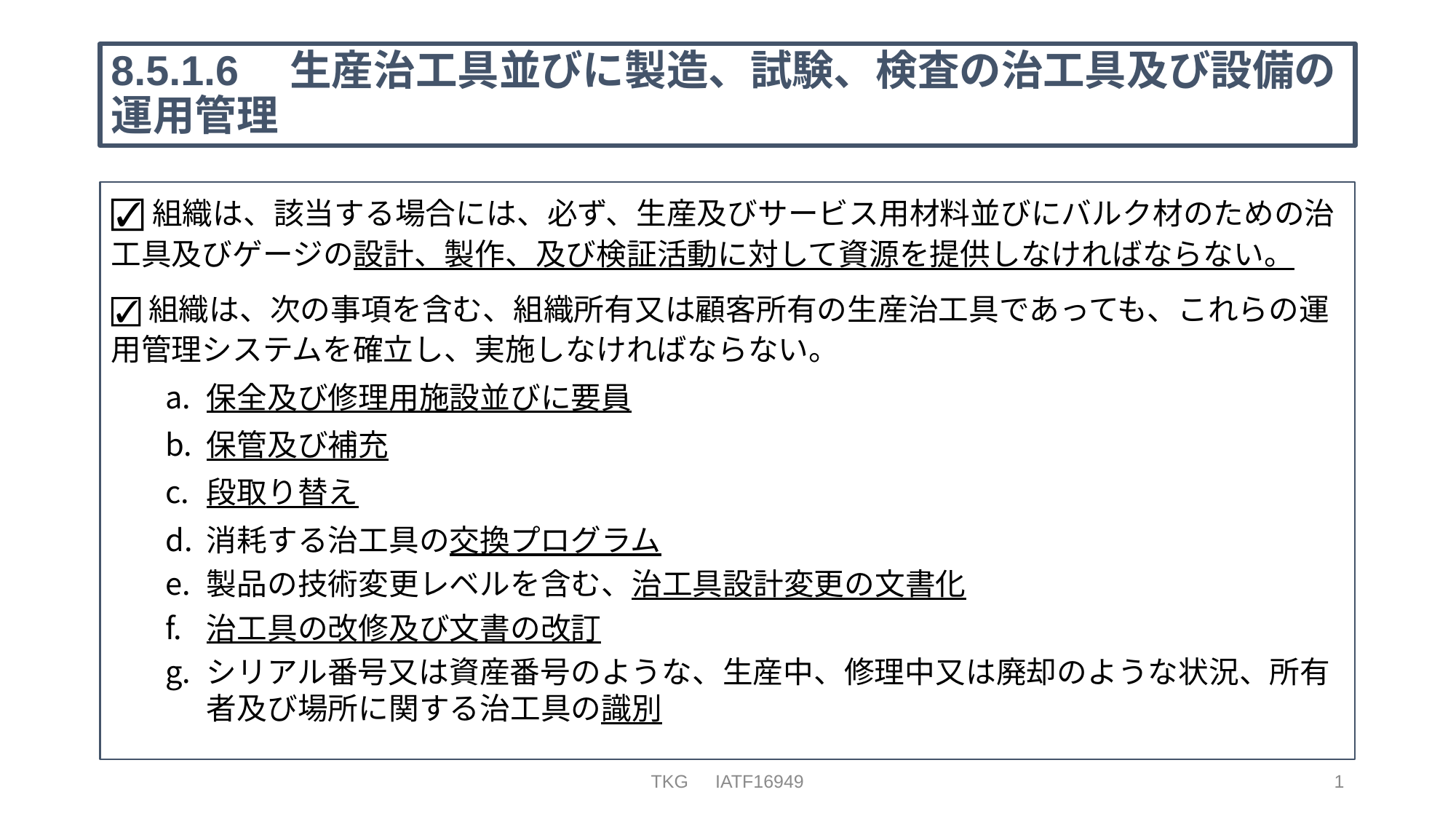

# 8.5.1.6　生産治工具並びに製造、試験、検査の治工具及び設備の運用管理
☑組織は、該当する場合には、必ず、生産及びサービス用材料並びにバルク材のための治工具及びゲージの設計、製作、及び検証活動に対して資源を提供しなければならない。
☑組織は、次の事項を含む、組織所有又は顧客所有の生産治工具であっても、これらの運用管理システムを確立し、実施しなければならない。
保全及び修理用施設並びに要員
保管及び補充
段取り替え
消耗する治工具の交換プログラム
製品の技術変更レベルを含む、治工具設計変更の文書化
治工具の改修及び文書の改訂
シリアル番号又は資産番号のような、生産中、修理中又は廃却のような状況、所有者及び場所に関する治工具の識別

TKG　IATF16949
1